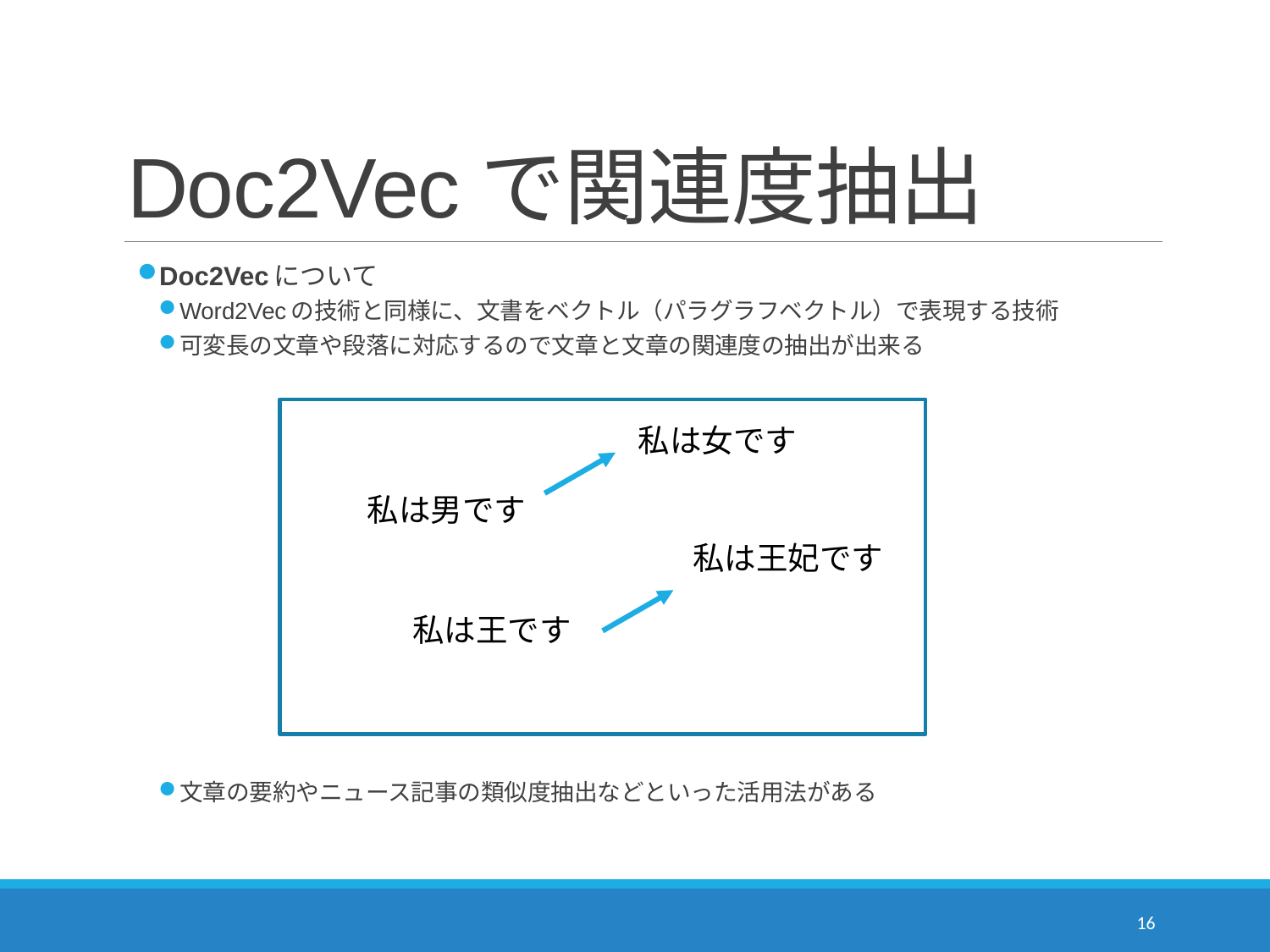

# Doc2Vecで関連度抽出
Doc2Vecについて
Word2Vecの技術と同様に、文書をベクトル（パラグラフベクトル）で表現する技術
可変長の文章や段落に対応するので文章と文章の関連度の抽出が出来る

文章の要約やニュース記事の類似度抽出などといった活用法がある

私は女です
私は男です
私は王妃です
私は王です
16